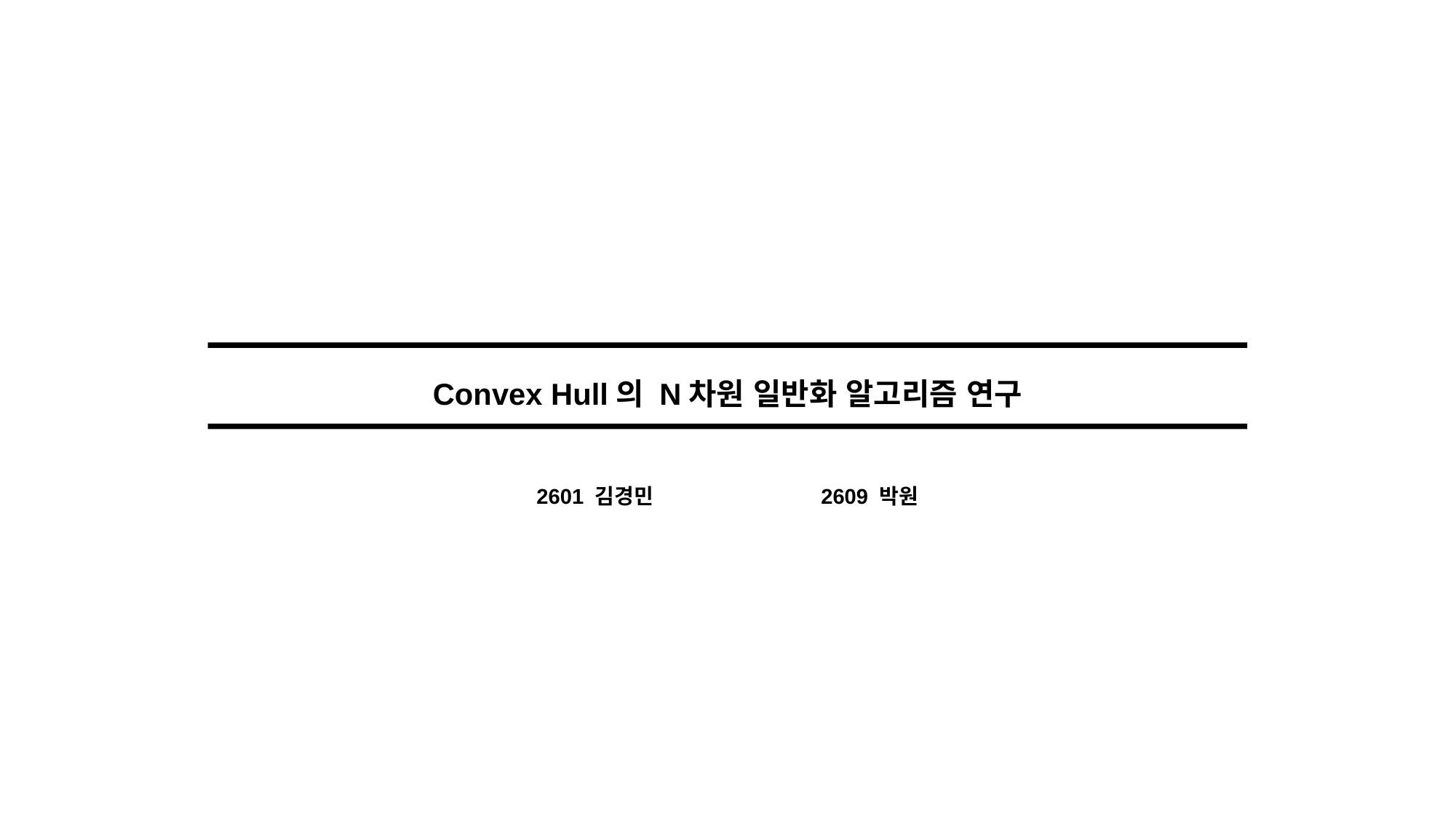

Convex Hull의 N차원 일반화 알고리즘 연구

2601 김경민                           2609 박원
감사합니다.